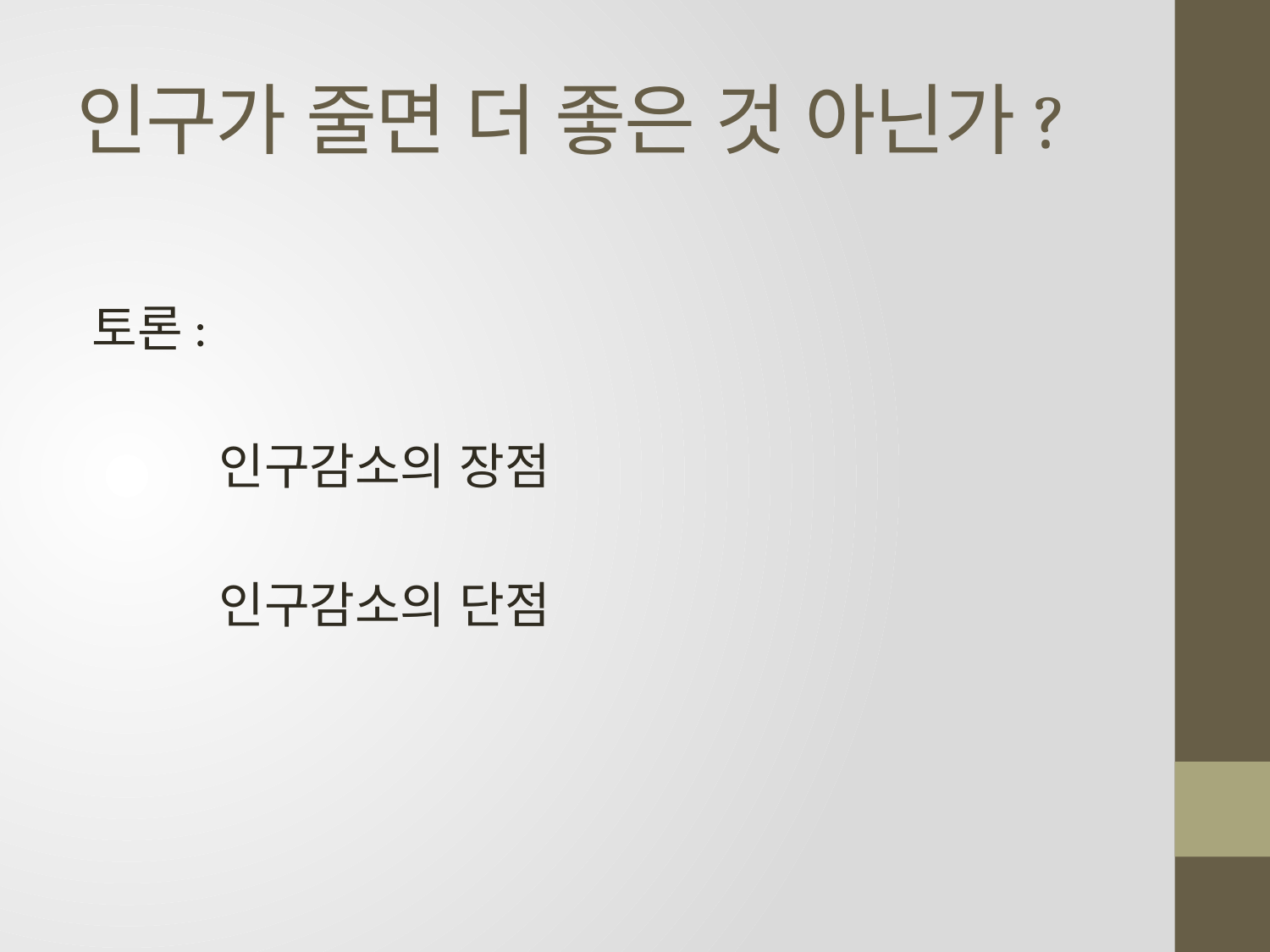

# 인구가 줄면 더 좋은 것 아닌가?

토론:

	인구감소의 장점

	인구감소의 단점